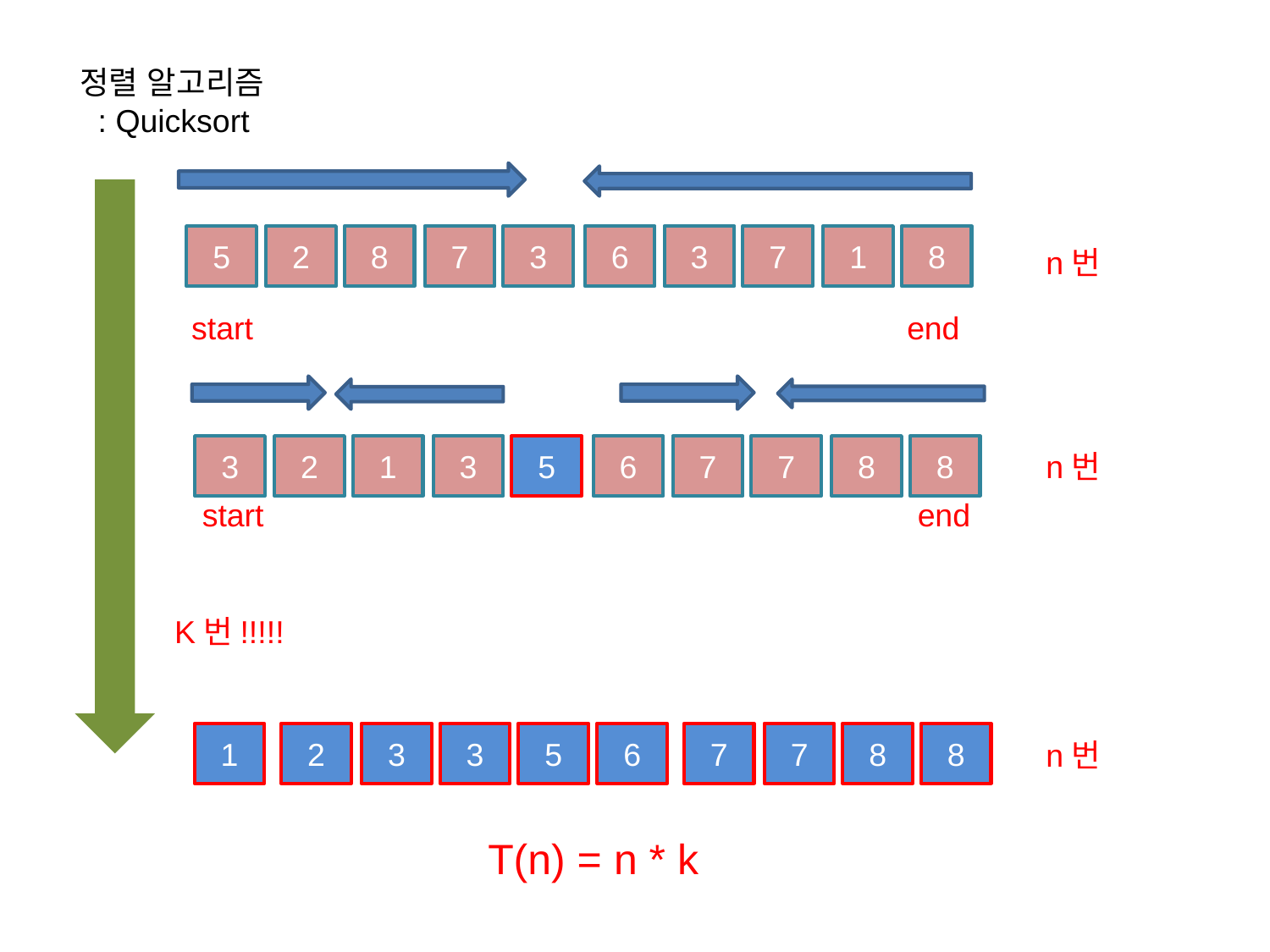

정렬 알고리즘
  : Quicksort

5
2
8
7
3
6
3
7
1
8
n번
start
end

3
2
1
3
5
6
7
7
8
8
n번
start
end
K번!!!!!
1
2
3
3
5
6
7
7
8
8
n번
T(n) = n * k